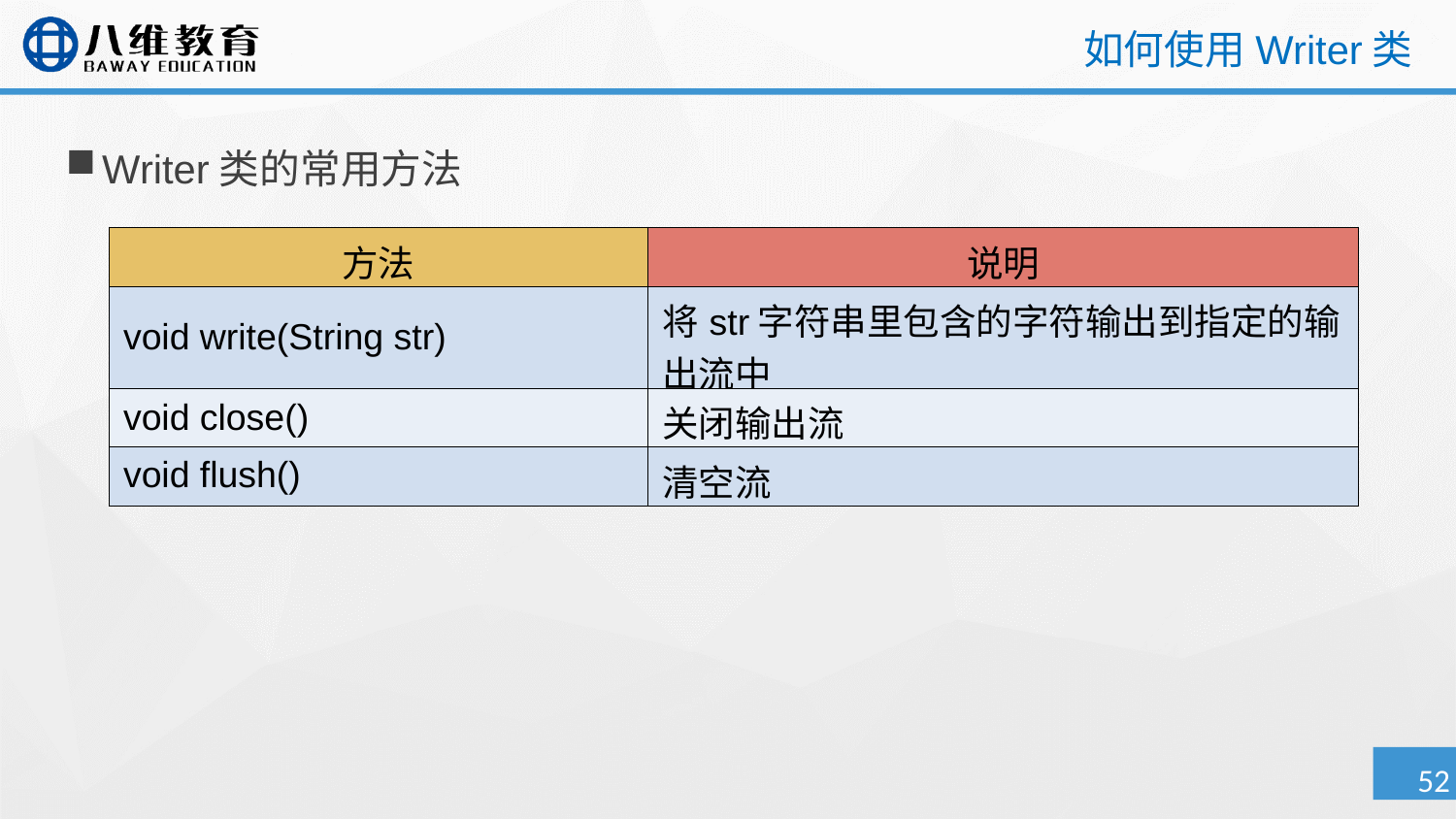

# 如何使用Writer类
Writer类的常用方法
| 方法 | 说明 |
| --- | --- |
| void write(String str) | 将str字符串里包含的字符输出到指定的输出流中 |
| void close() | 关闭输出流 |
| void flush() | 清空流 |